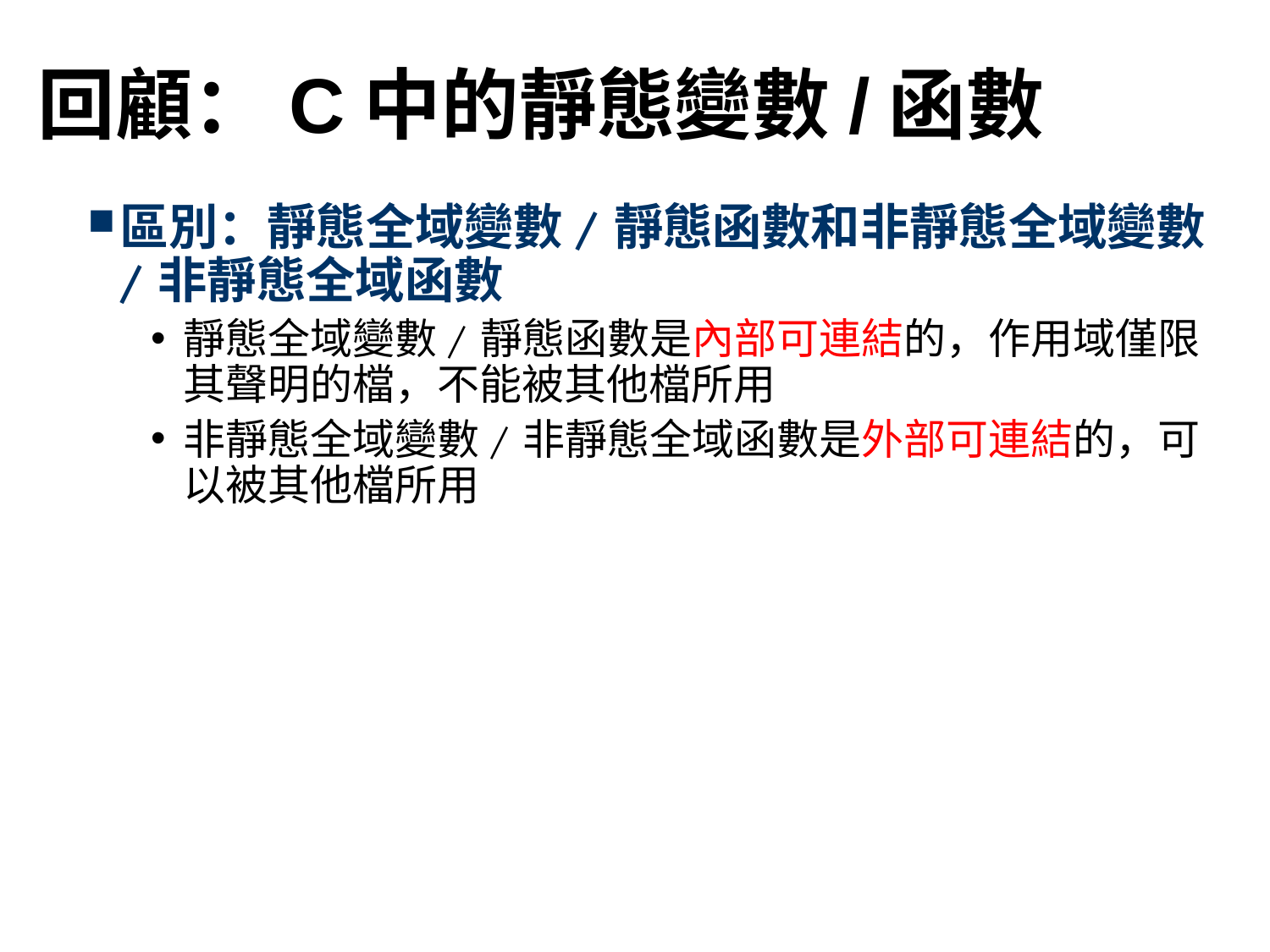

# 回顧：C中的靜態變數/函數
區別：靜態全域變數/靜態函數和非靜態全域變數/非靜態全域函數
靜態全域變數/靜態函數是內部可連結的，作用域僅限其聲明的檔，不能被其他檔所用
非靜態全域變數/非靜態全域函數是外部可連結的，可以被其他檔所用